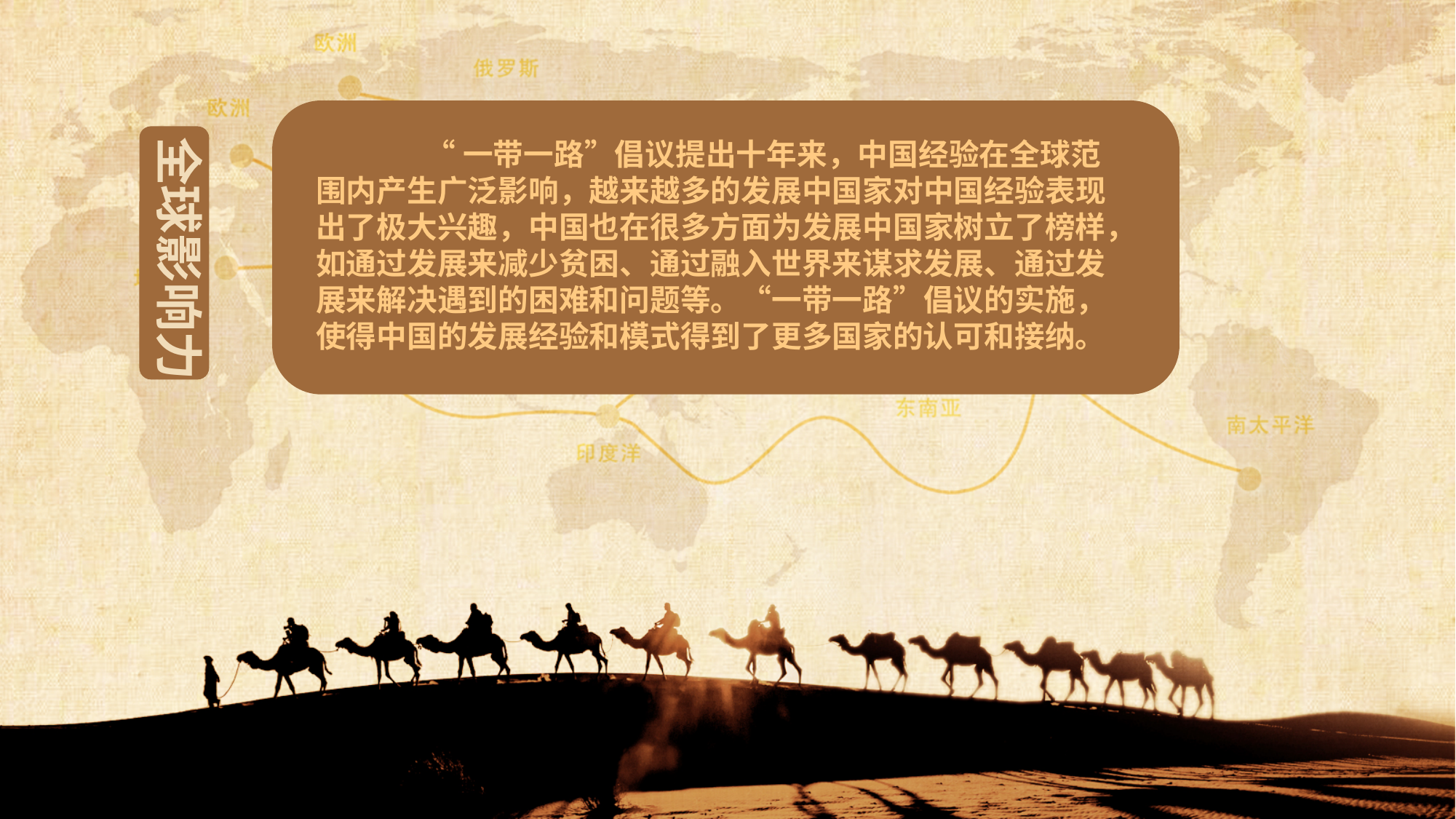

全球影响力

	“一带一路”倡议提出十年来，中国经验在全球范围内产生广泛影响，越来越多的发展中国家对中国经验表现出了极大兴趣，中国也在很多方面为发展中国家树立了榜样，如通过发展来减少贫困、通过融入世界来谋求发展、通过发展来解决遇到的困难和问题等。“一带一路”倡议的实施，使得中国的发展经验和模式得到了更多国家的认可和接纳。